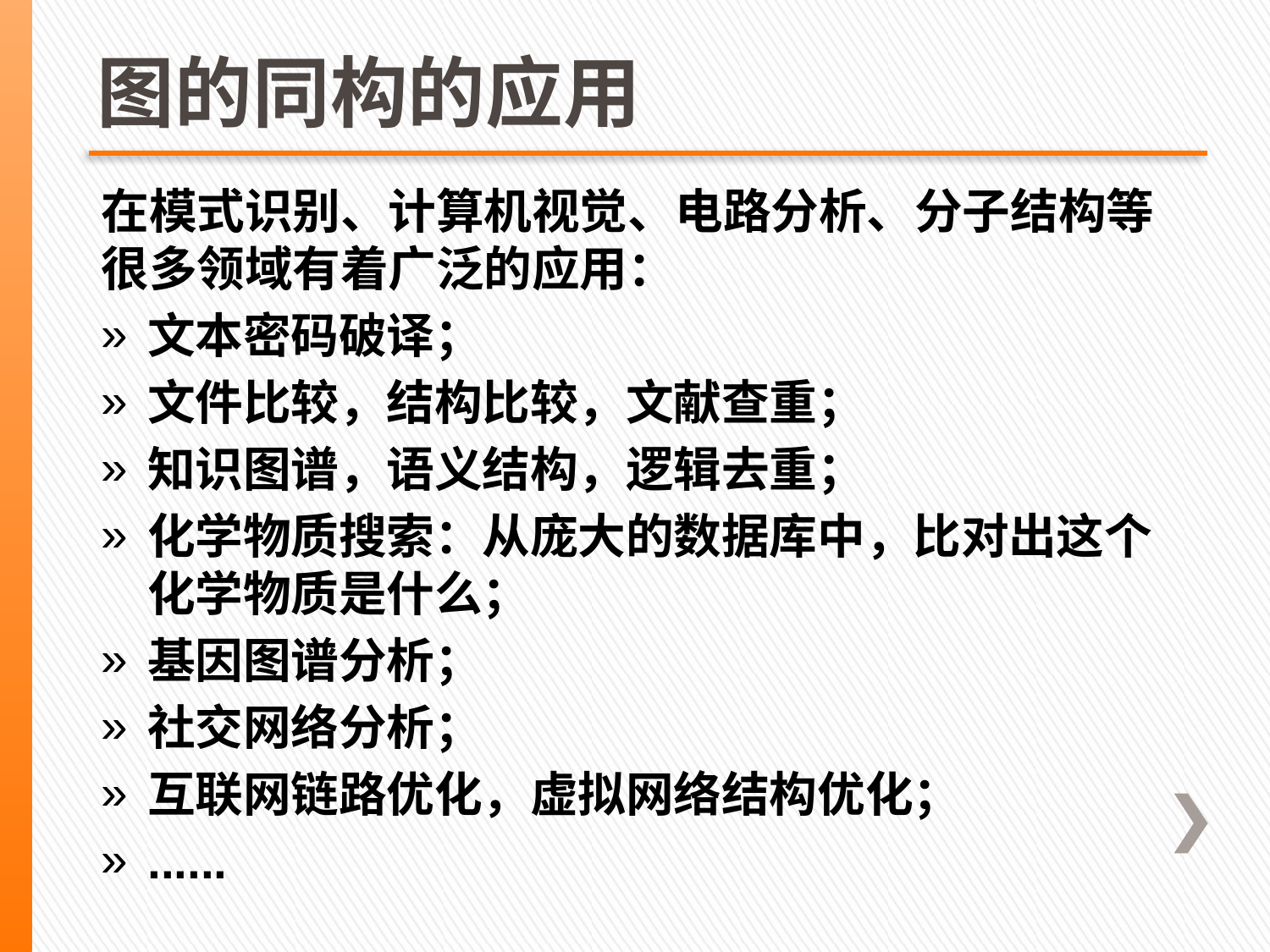

# 图的同构的应用
在模式识别、计算机视觉、电路分析、分子结构等很多领域有着广泛的应用：
文本密码破译；
文件比较，结构比较，文献查重；
知识图谱，语义结构，逻辑去重；
化学物质搜索：从庞大的数据库中，比对出这个化学物质是什么；
基因图谱分析；
社交网络分析；
互联网链路优化，虚拟网络结构优化；
......